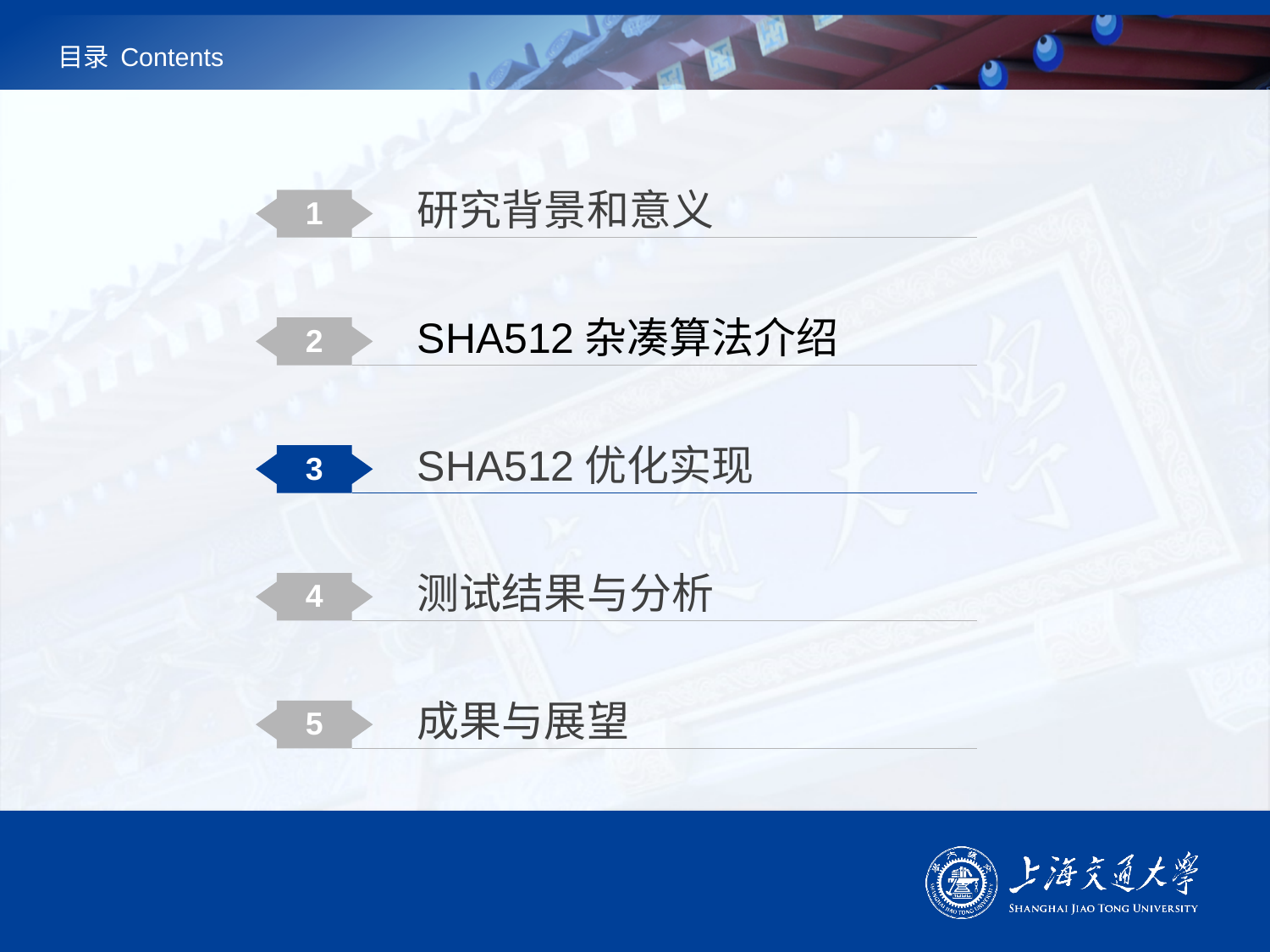

# 目录 Contents
研究背景和意义
1

SHA512杂凑算法介绍

2

SHA512优化实现
3

测试结果与分析
4

成果与展望
5